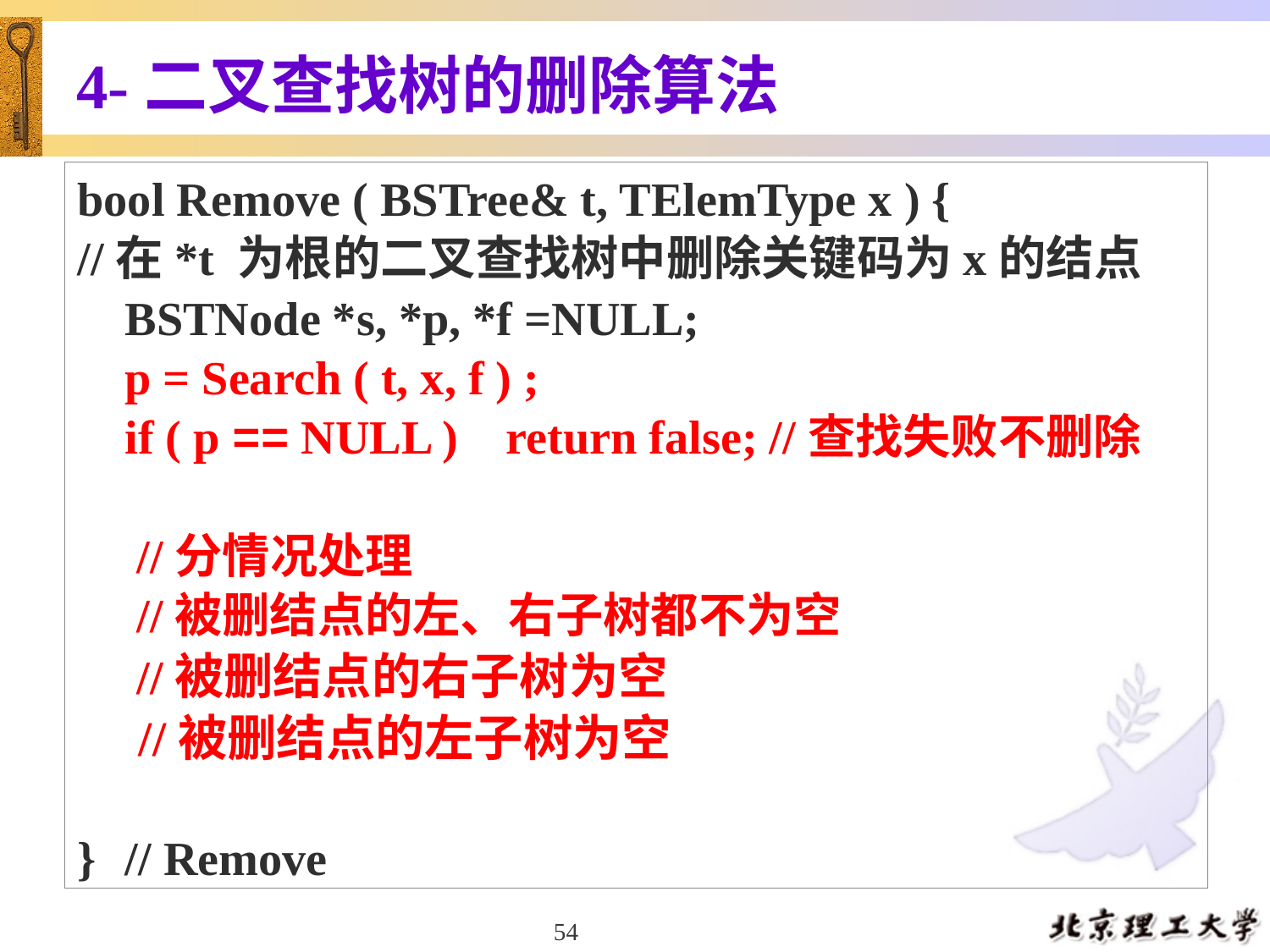

# 4-二叉查找树的删除算法
bool Remove ( BSTree& t, TElemType x ) {
//在*t 为根的二叉查找树中删除关键码为x的结点
	BSTNode *s, *p, *f =NULL;
    p = Search ( t, x, f ) ;
	if ( p == NULL )    return false; //查找失败不删除

	 //分情况处理
     //被删结点的左、右子树都不为空
     //被删结点的右子树为空
     //被删结点的左子树为空

}	// Remove
54